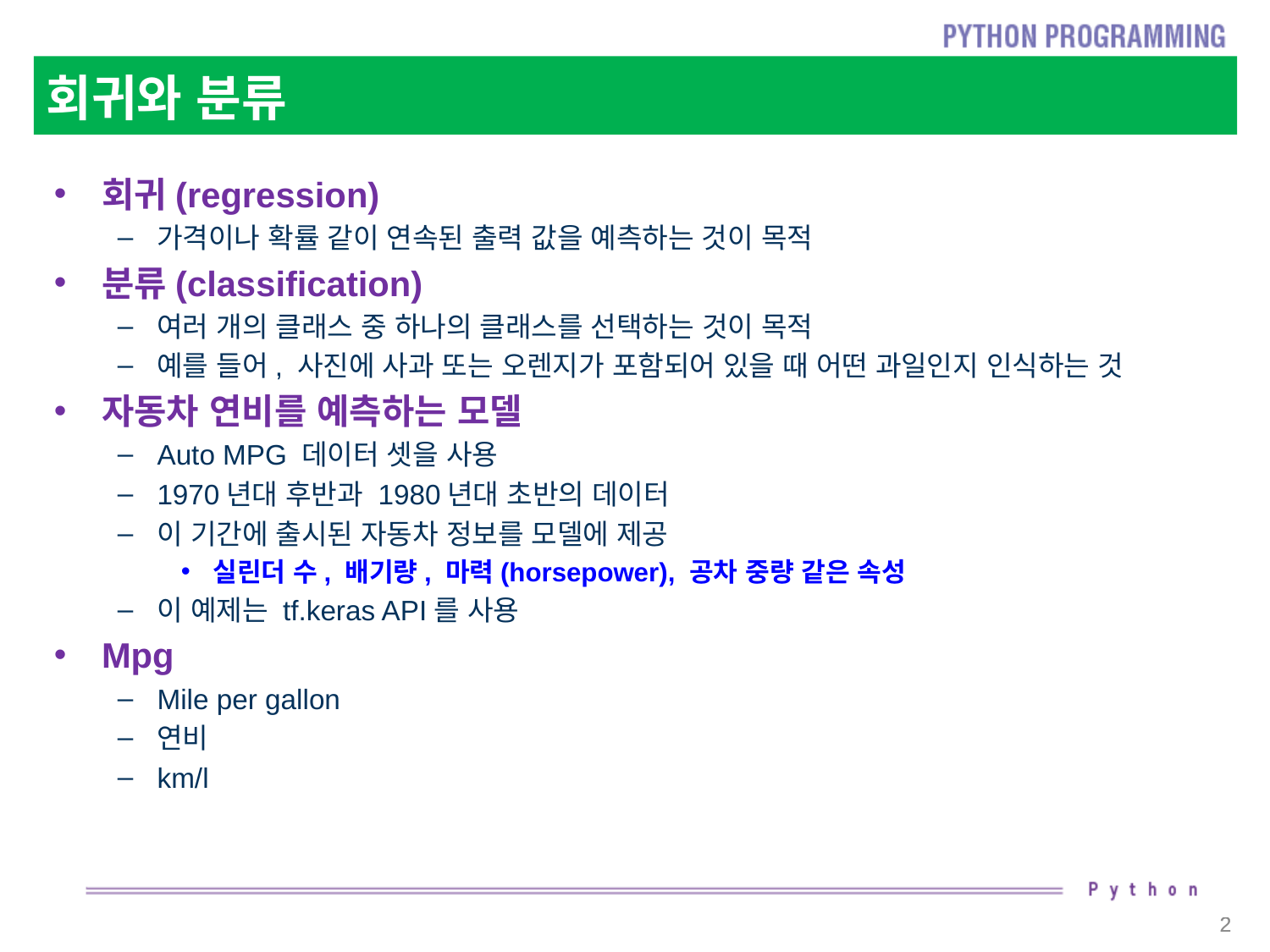

# 회귀와 분류
회귀(regression)
가격이나 확률 같이 연속된 출력 값을 예측하는 것이 목적
분류(classification)
여러 개의 클래스 중 하나의 클래스를 선택하는 것이 목적
예를 들어, 사진에 사과 또는 오렌지가 포함되어 있을 때 어떤 과일인지 인식하는 것
자동차 연비를 예측하는 모델
Auto MPG 데이터 셋을 사용
1970년대 후반과 1980년대 초반의 데이터
이 기간에 출시된 자동차 정보를 모델에 제공
실린더 수, 배기량, 마력(horsepower), 공차 중량 같은 속성
이 예제는 tf.keras API를 사용
Mpg
Mile per gallon
연비
km/l

2